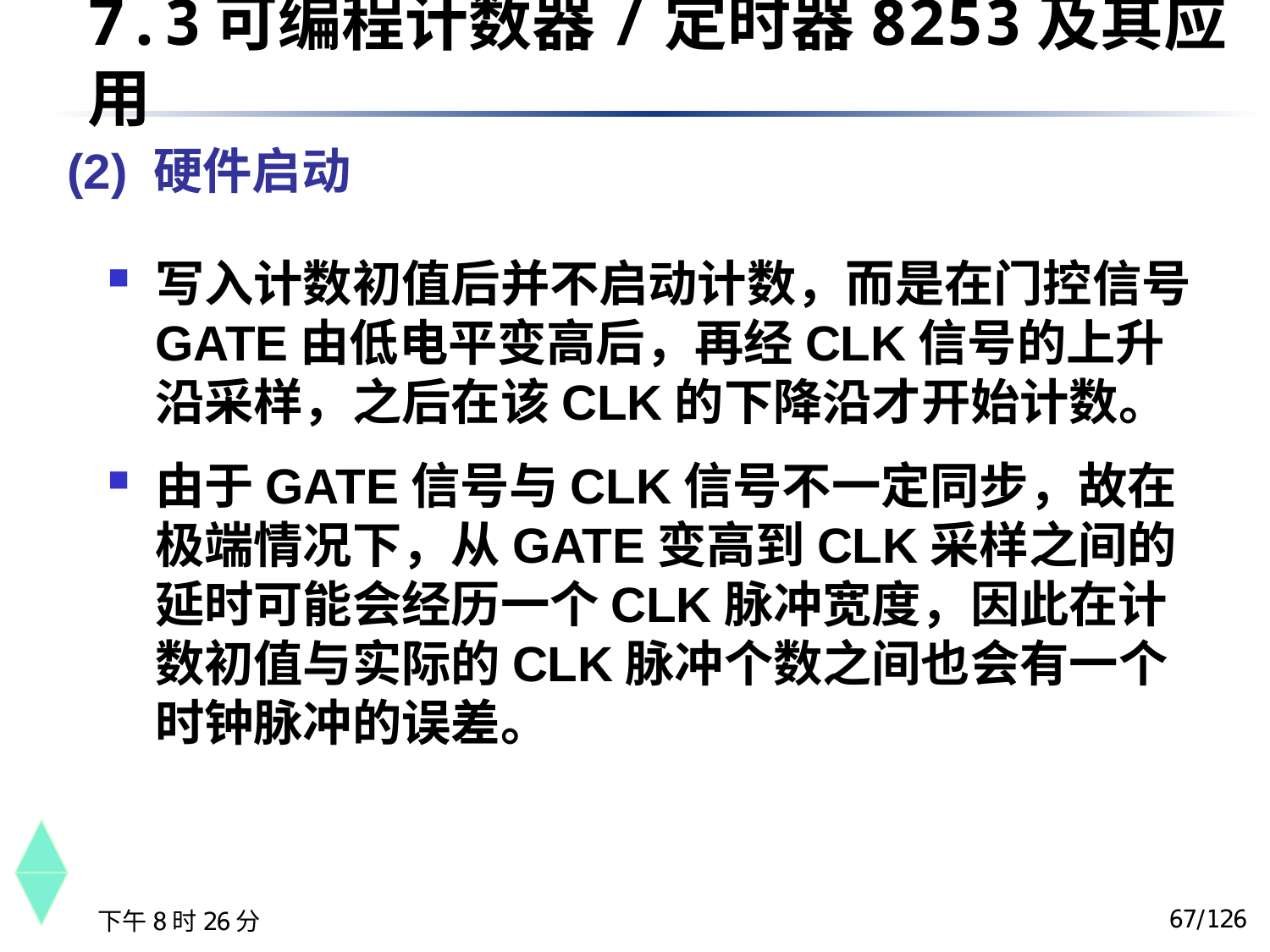

7.3	可编程计数器/定时器8253及其应用
(2) 硬件启动
写入计数初值后并不启动计数，而是在门控信号GATE由低电平变高后，再经CLK信号的上升沿采样，之后在该CLK的下降沿才开始计数。
由于GATE信号与CLK信号不一定同步，故在极端情况下，从GATE变高到CLK采样之间的延时可能会经历一个CLK脉冲宽度，因此在计数初值与实际的CLK脉冲个数之间也会有一个时钟脉冲的误差。
67/126
下午8时26分